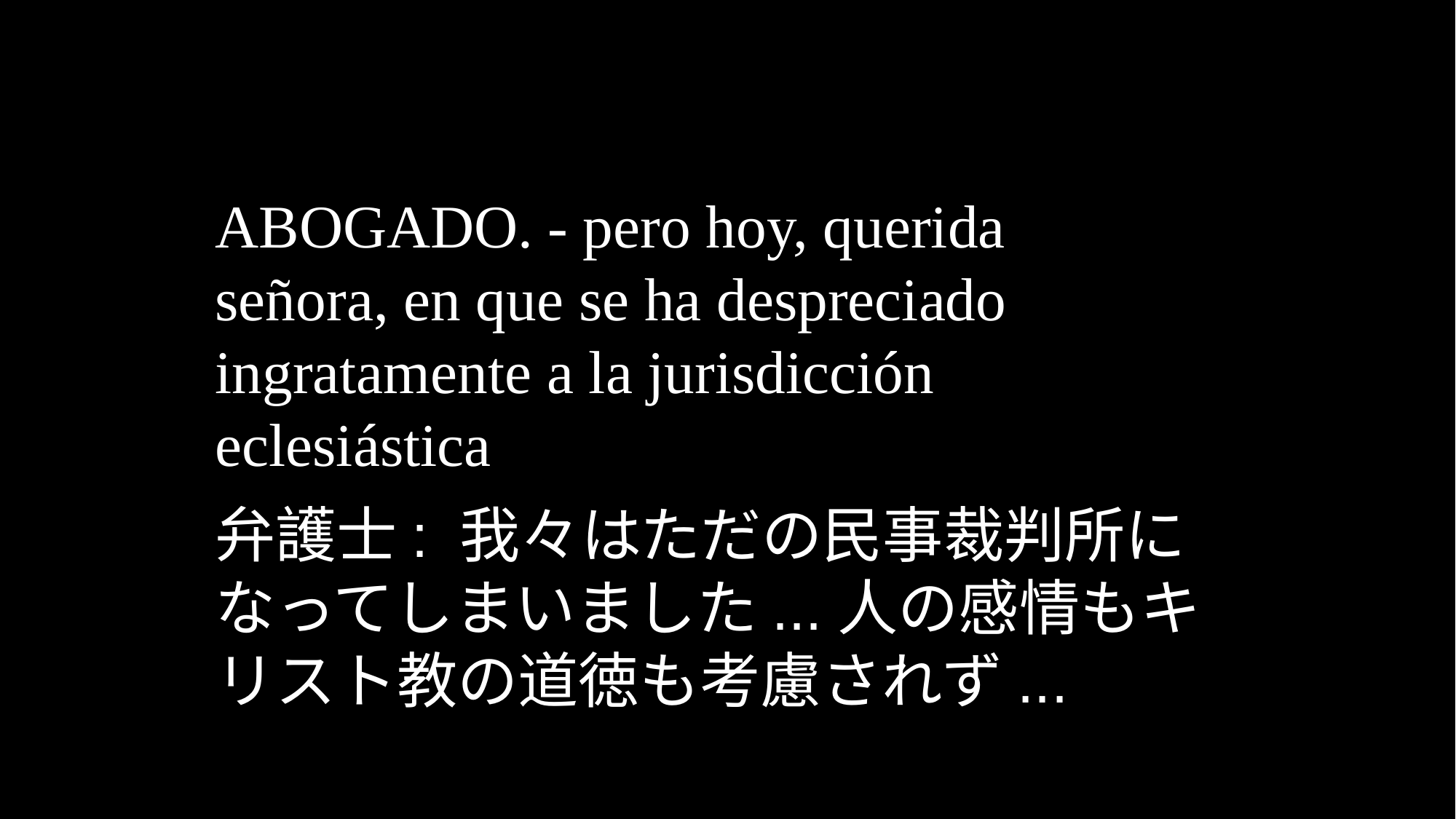

ABOGADO. - pero hoy, querida señora, en que se ha despreciado ingratamente a la jurisdicción eclesiástica

弁護士: 我々はただの民事裁判所になってしまいました...人の感情もキリスト教の道徳も考慮されず...